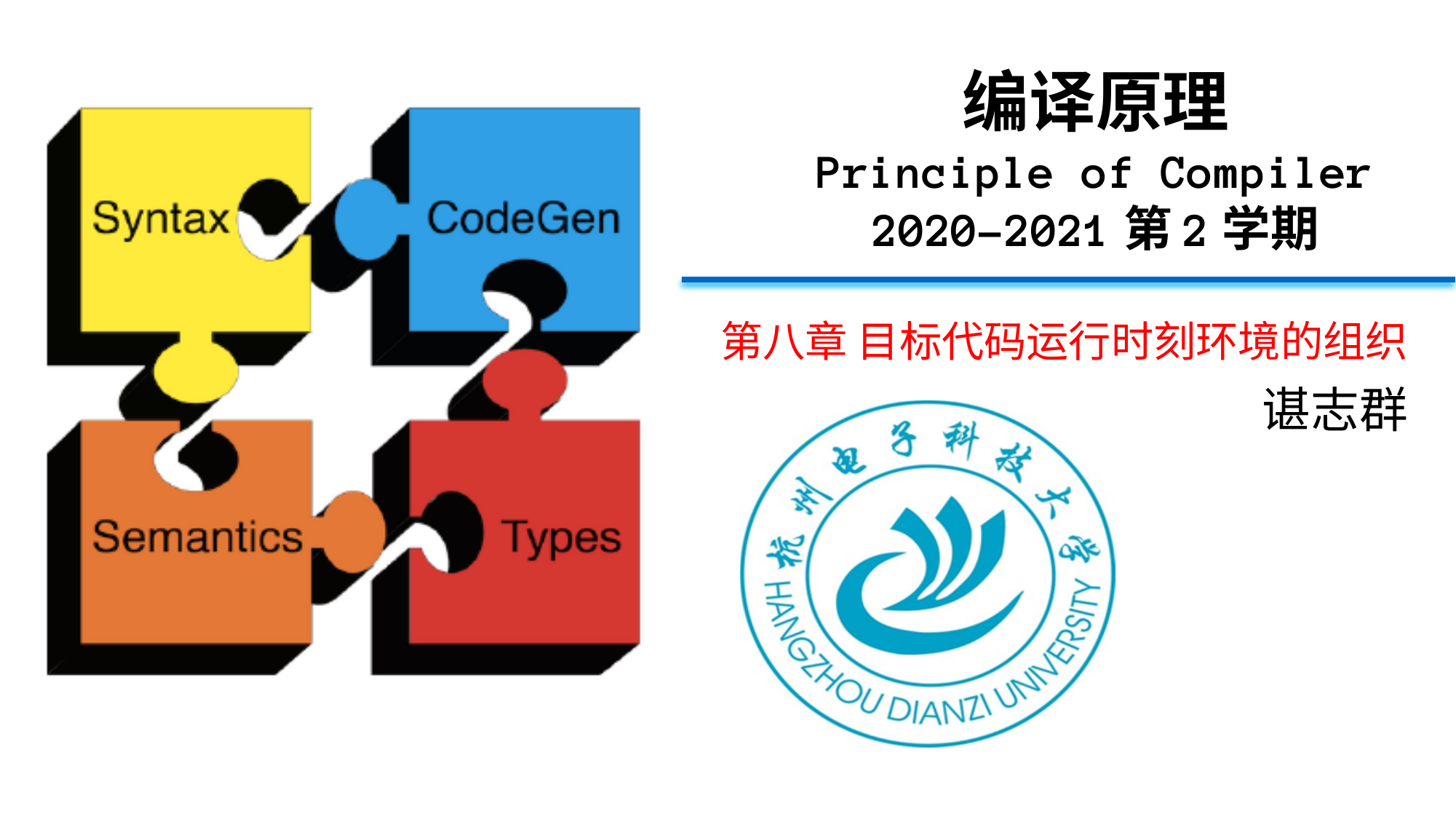

# 编译原理 Principle of Compiler 2020-2021第2学期
第八章 目标代码运行时刻环境的组织
谌志群